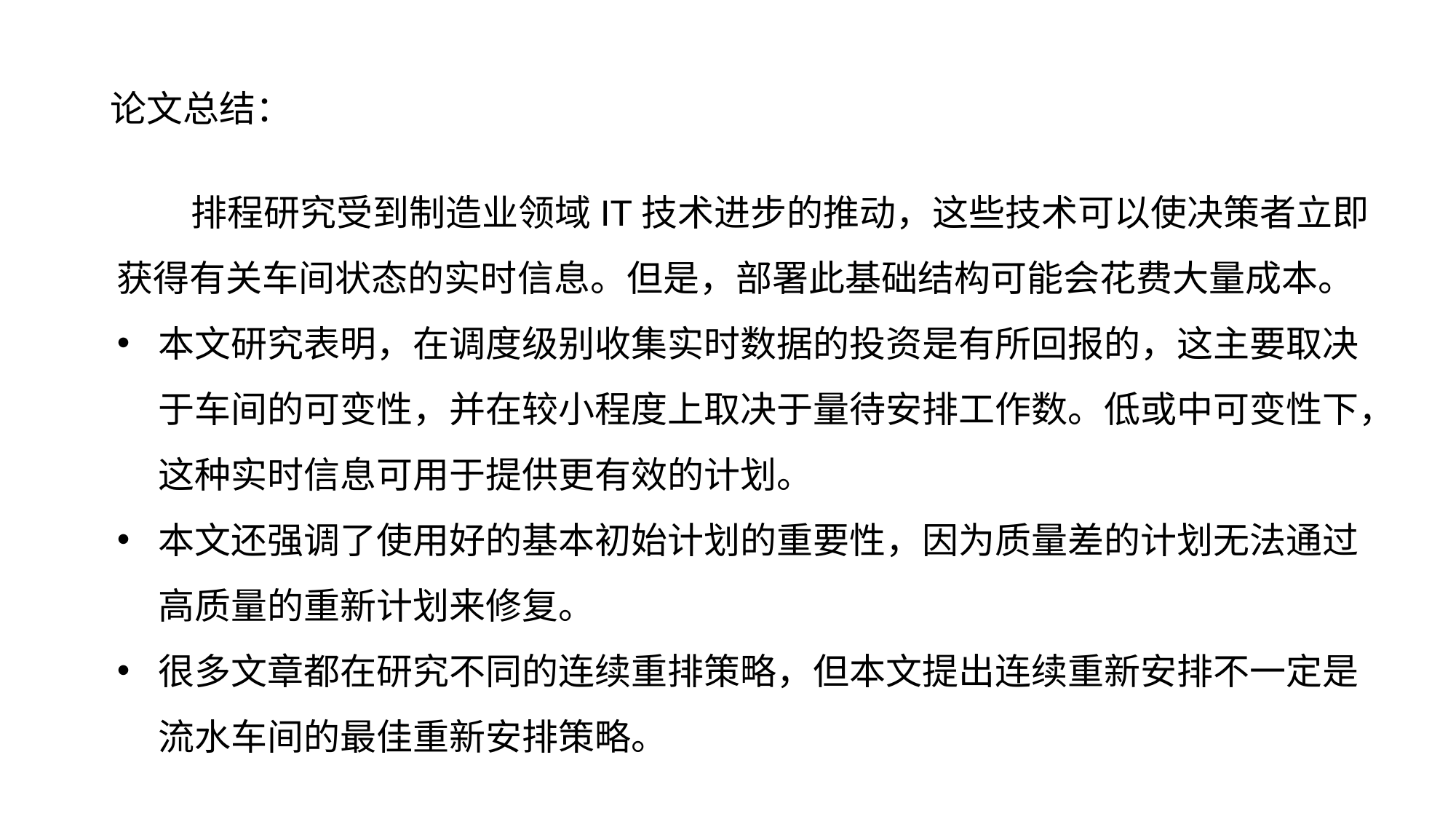

论文总结：
        排程研究受到制造业领域IT技术进步的推动，这些技术可以使决策者立即获得有关车间状态的实时信息。但是，部署此基础结构可能会花费大量成本。
本文研究表明，在调度级别收集实时数据的投资是有所回报的，这主要取决于车间的可变性，并在较小程度上取决于量待安排工作数。低或中可变性下，这种实时信息可用于提供更有效的计划。
本文还强调了使用好的基本初始计划的重要性，因为质量差的计划无法通过高质量的重新计划来修复。
很多文章都在研究不同的连续重排策略，但本文提出连续重新安排不一定是流水车间的最佳重新安排策略。